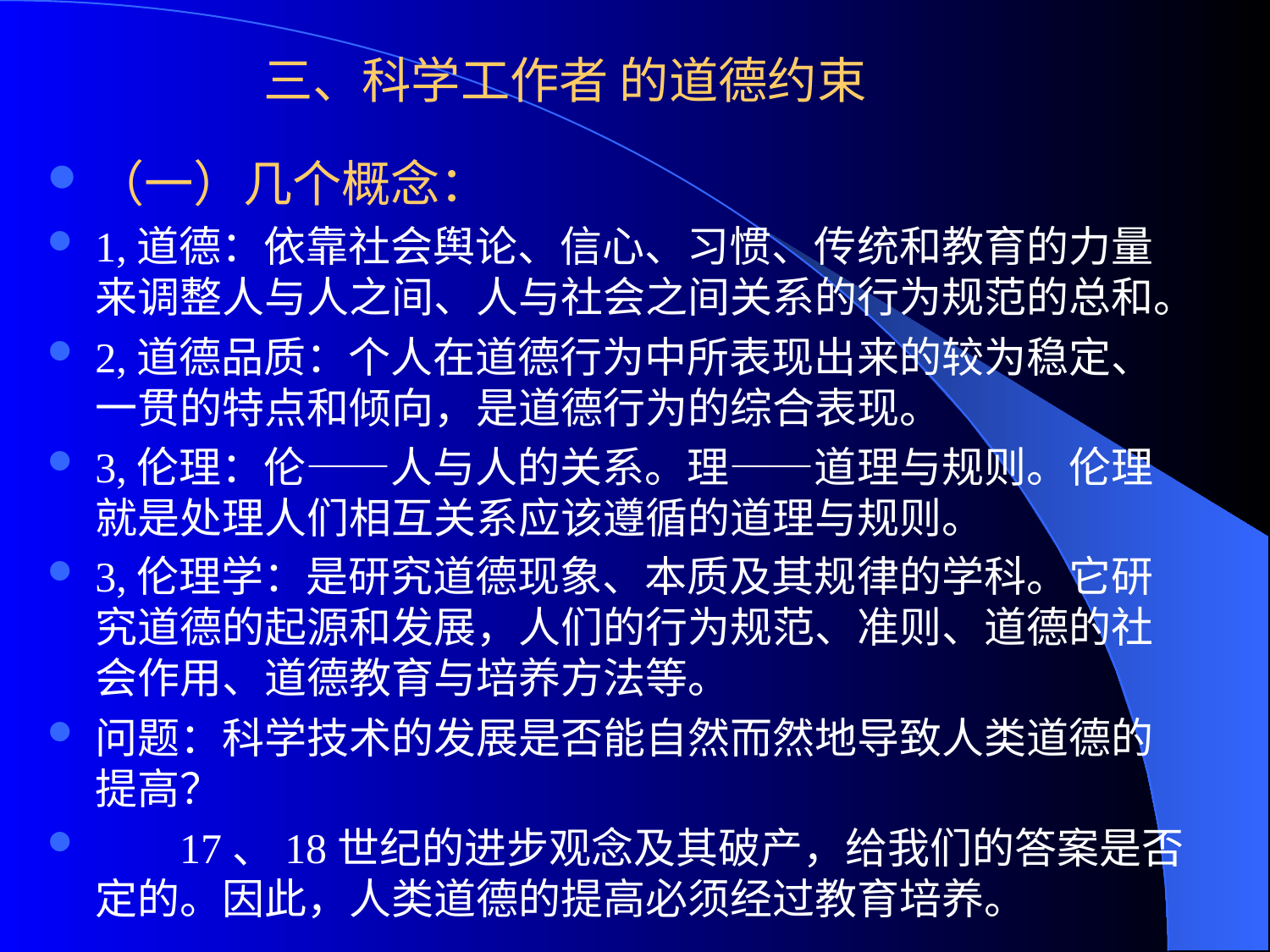

# 三、科学工作者 的道德约束
（一）几个概念：
1,道德：依靠社会舆论、信心、习惯、传统和教育的力量来调整人与人之间、人与社会之间关系的行为规范的总和。
2,道德品质：个人在道德行为中所表现出来的较为稳定、一贯的特点和倾向，是道德行为的综合表现。
3,伦理：伦——人与人的关系。理——道理与规则。伦理就是处理人们相互关系应该遵循的道理与规则。
3,伦理学：是研究道德现象、本质及其规律的学科。它研究道德的起源和发展，人们的行为规范、准则、道德的社会作用、道德教育与培养方法等。
问题：科学技术的发展是否能自然而然地导致人类道德的提高？
        17、18世纪的进步观念及其破产，给我们的答案是否定的。因此，人类道德的提高必须经过教育培养。